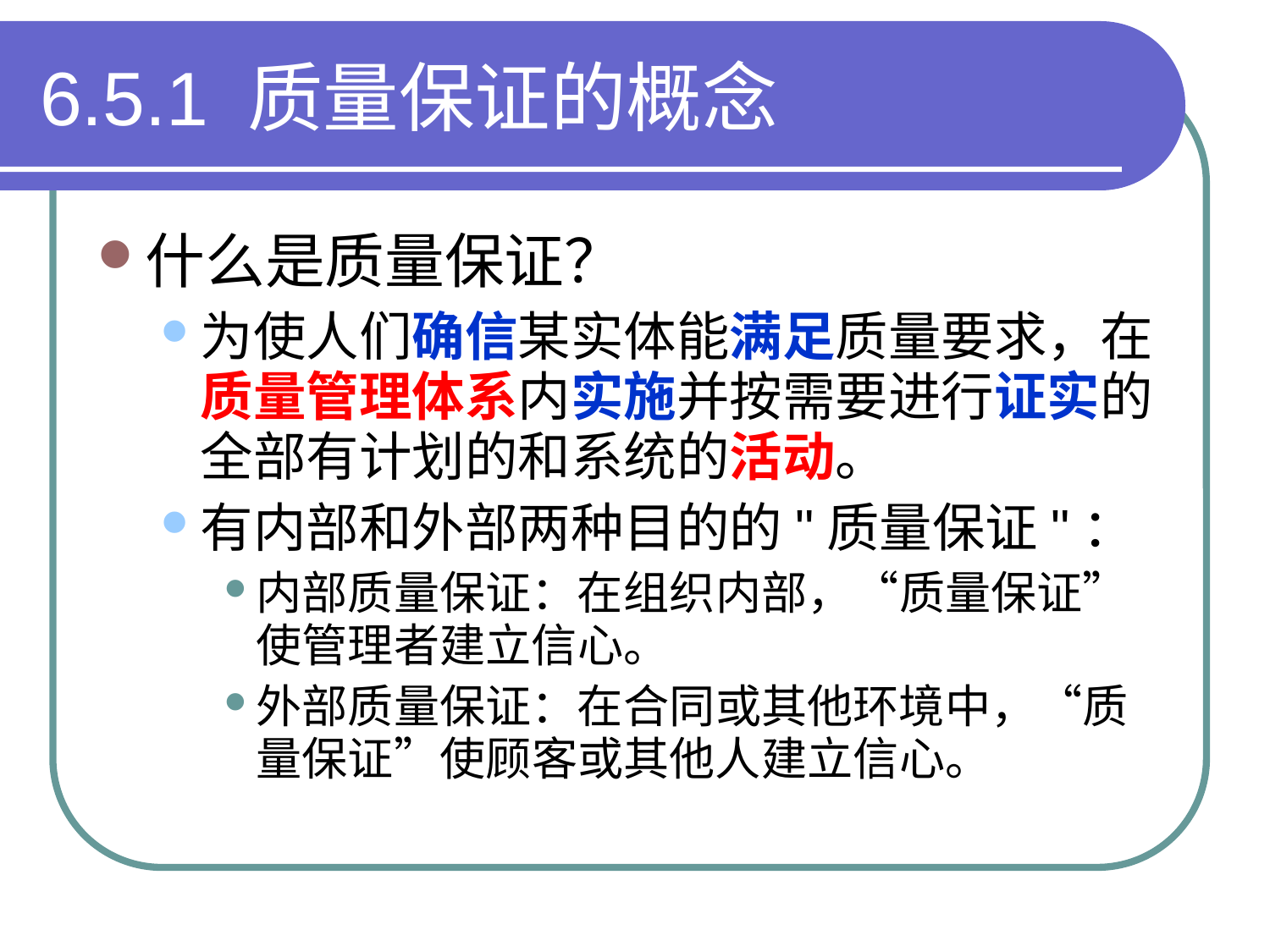

# 6.5.1 质量保证的概念
什么是质量保证？
为使人们确信某实体能满足质量要求，在质量管理体系内实施并按需要进行证实的全部有计划的和系统的活动。
有内部和外部两种目的的"质量保证"：
内部质量保证：在组织内部，“质量保证”使管理者建立信心。
外部质量保证：在合同或其他环境中，“质量保证”使顾客或其他人建立信心。

66